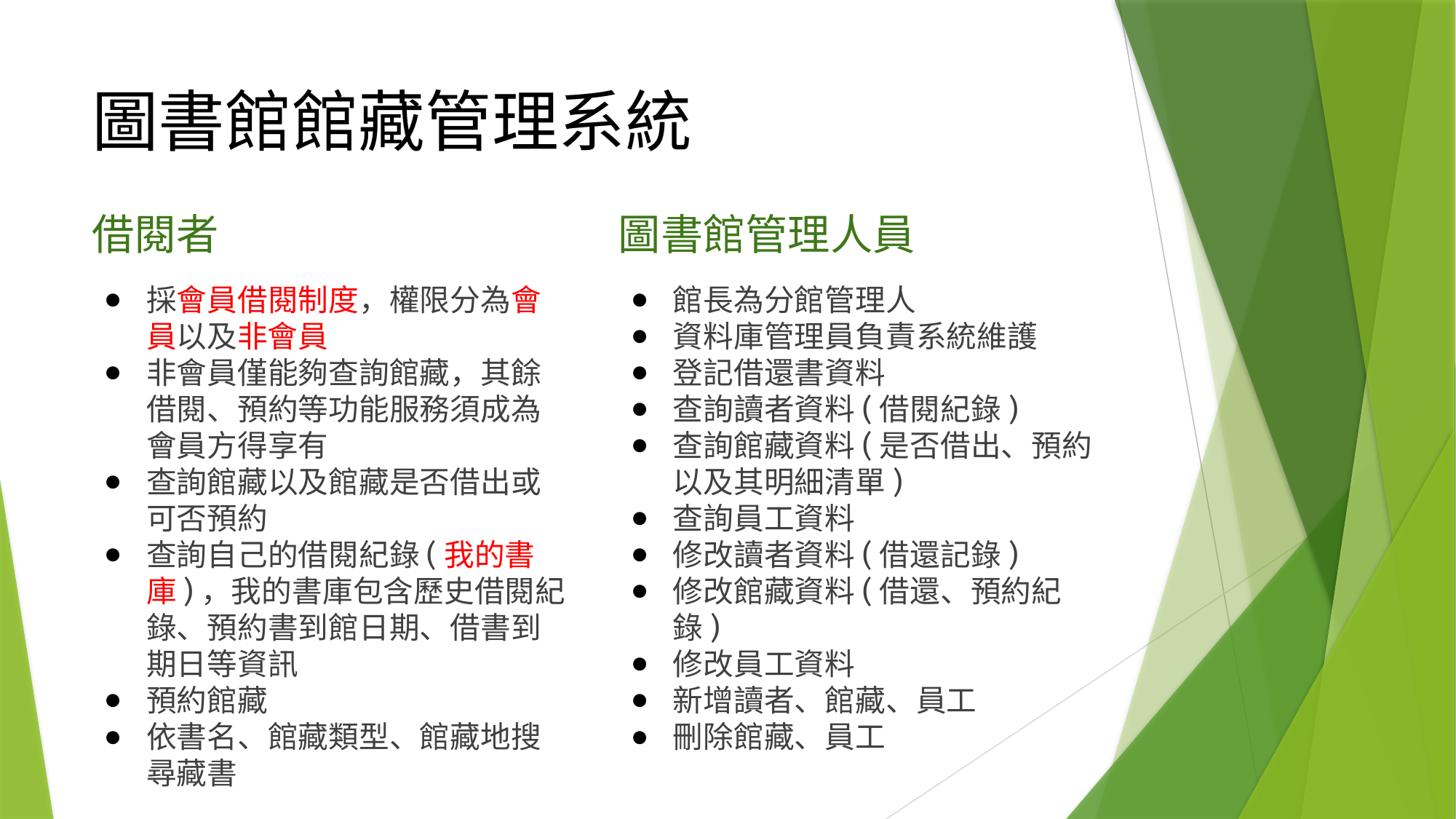

# 圖書館館藏管理系統

借閱者

採會員借閱制度，權限分為會員以及非會員
非會員僅能夠查詢館藏，其餘借閱、預約等功能服務須成為會員方得享有
查詢館藏以及館藏是否借出或可否預約
查詢自己的借閱紀錄(我的書庫)，我的書庫包含歷史借閱紀錄、預約書到館日期、借書到期日等資訊
預約館藏
依書名、館藏類型、館藏地搜尋藏書
圖書館管理人員

館長為分館管理人
資料庫管理員負責系統維護
登記借還書資料
查詢讀者資料(借閱紀錄)
查詢館藏資料(是否借出、預約以及其明細清單)
查詢員工資料
修改讀者資料(借還記錄)
修改館藏資料(借還、預約紀錄)
修改員工資料
新增讀者、館藏、員工
刪除館藏、員工